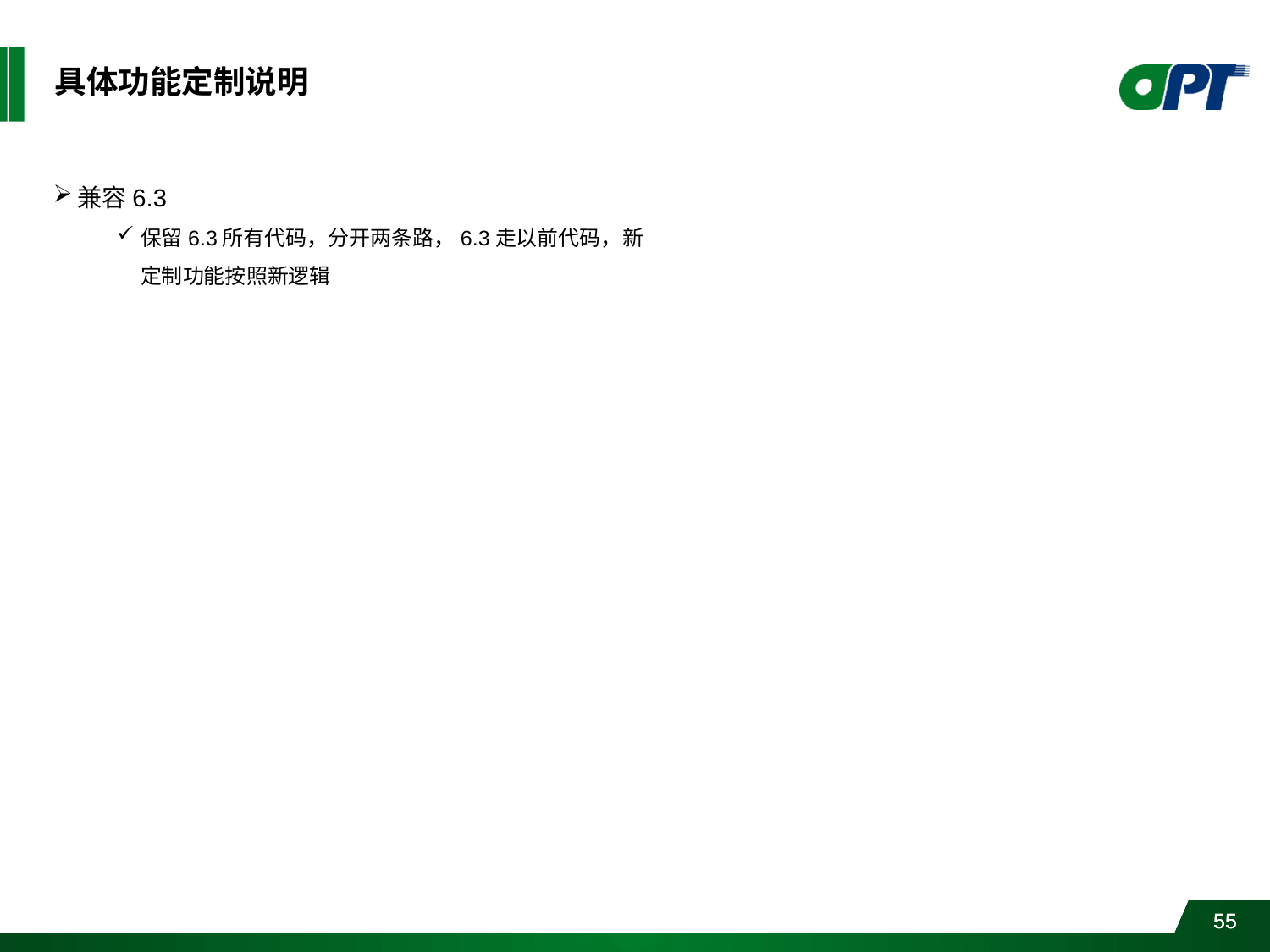

具体功能定制说明
兼容6.3
保留6.3所有代码，分开两条路，6.3走以前代码，新定制功能按照新逻辑
公司介绍